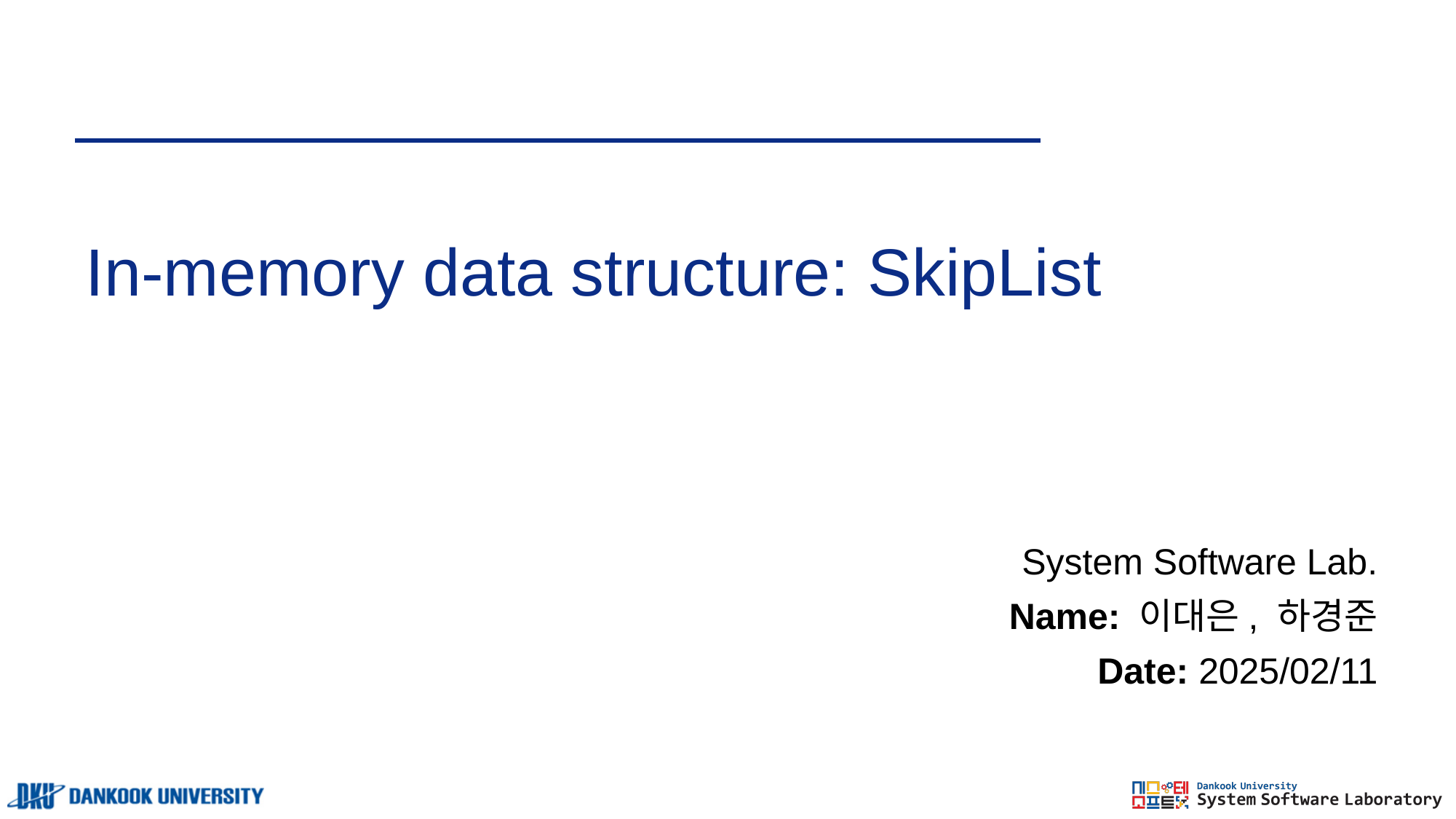

# In-memory data structure: SkipList
System Software Lab.
Name: 이대은, 하경준
Date: 2025/02/11